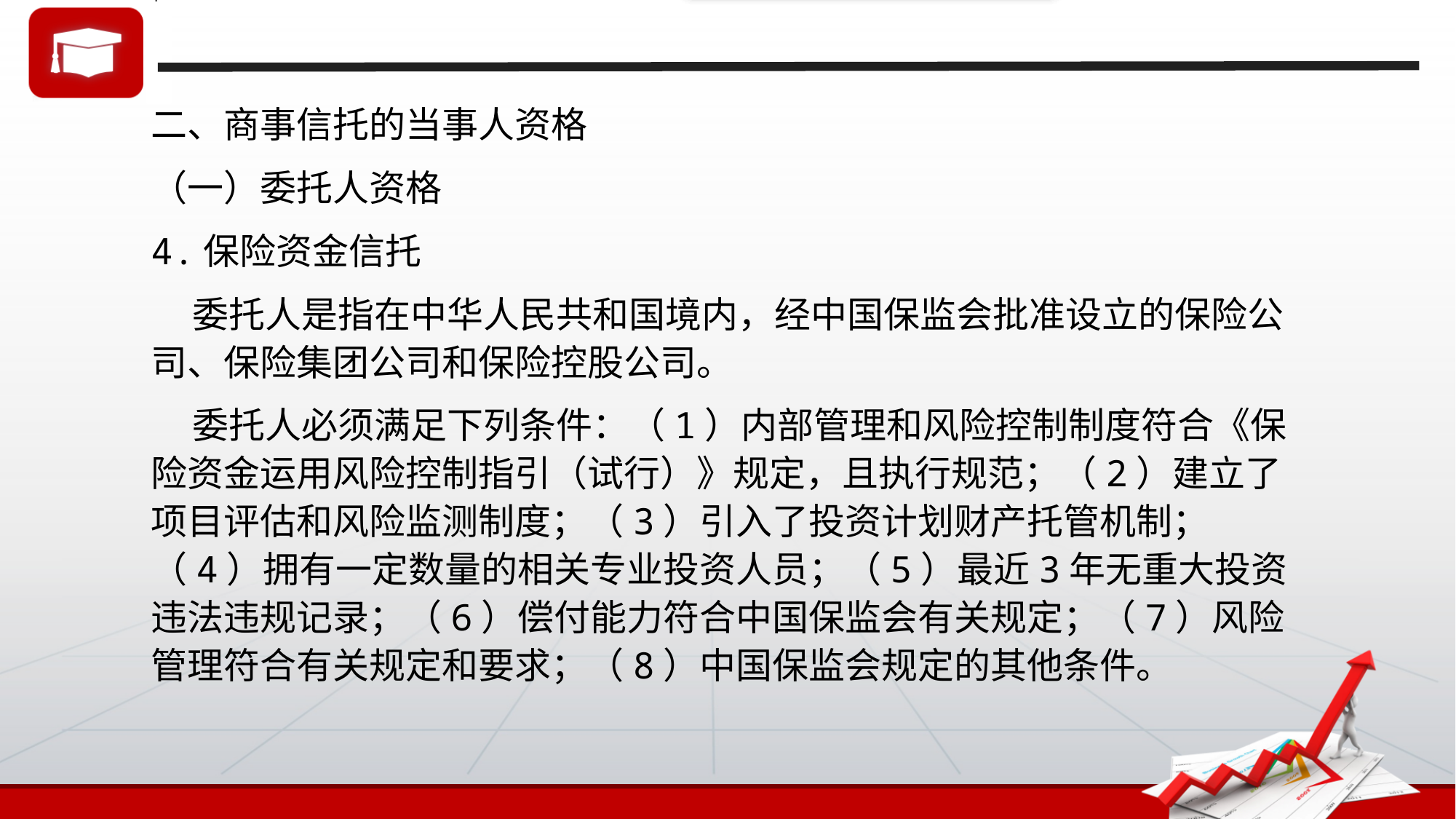

二、商事信托的当事人资格
（一）委托人资格
4.保险资金信托
    委托人是指在中华人民共和国境内，经中国保监会批准设立的保险公司、保险集团公司和保险控股公司。
    委托人必须满足下列条件：（1）内部管理和风险控制制度符合《保险资金运用风险控制指引（试行）》规定，且执行规范；（2）建立了项目评估和风险监测制度；（3）引入了投资计划财产托管机制；（4）拥有一定数量的相关专业投资人员；（5）最近3年无重大投资违法违规记录；（6）偿付能力符合中国保监会有关规定；（7）风险管理符合有关规定和要求；（8）中国保监会规定的其他条件。